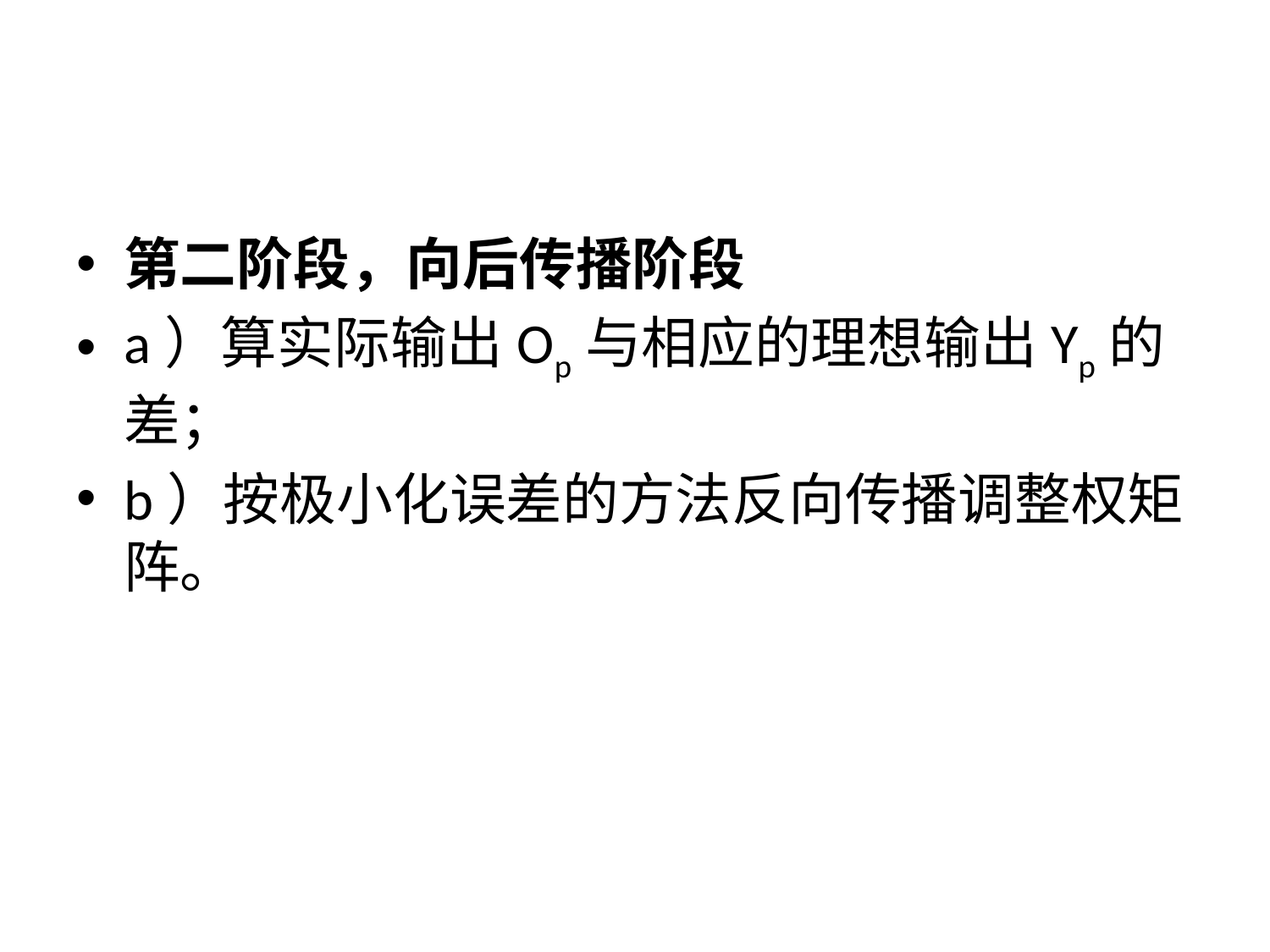

#
第二阶段，向后传播阶段
a）算实际输出Op与相应的理想输出Yp的差；
b）按极小化误差的方法反向传播调整权矩阵。